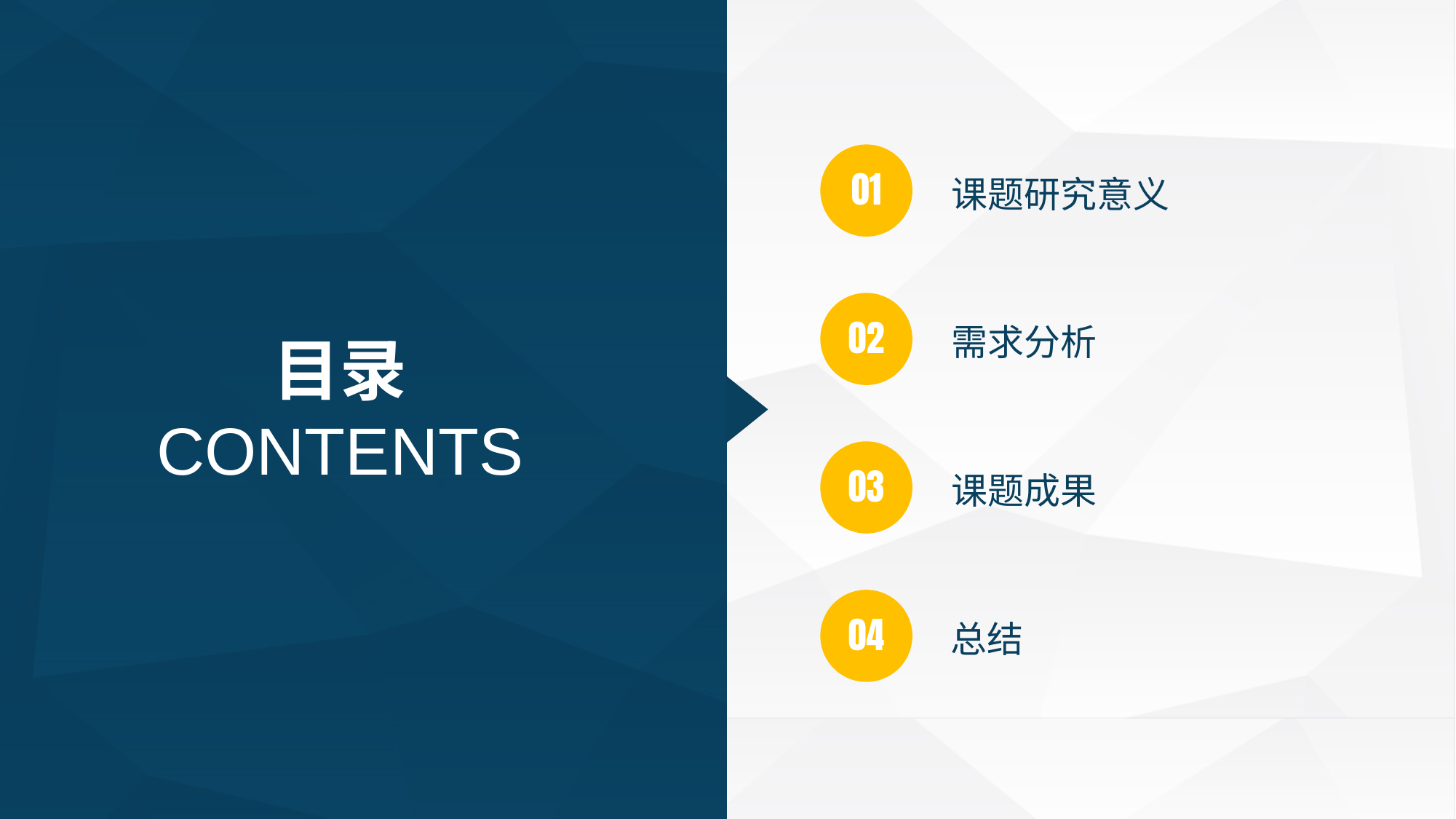

01
课题研究意义
02
需求分析
目录
CONTENTS

03
课题成果
04
总结